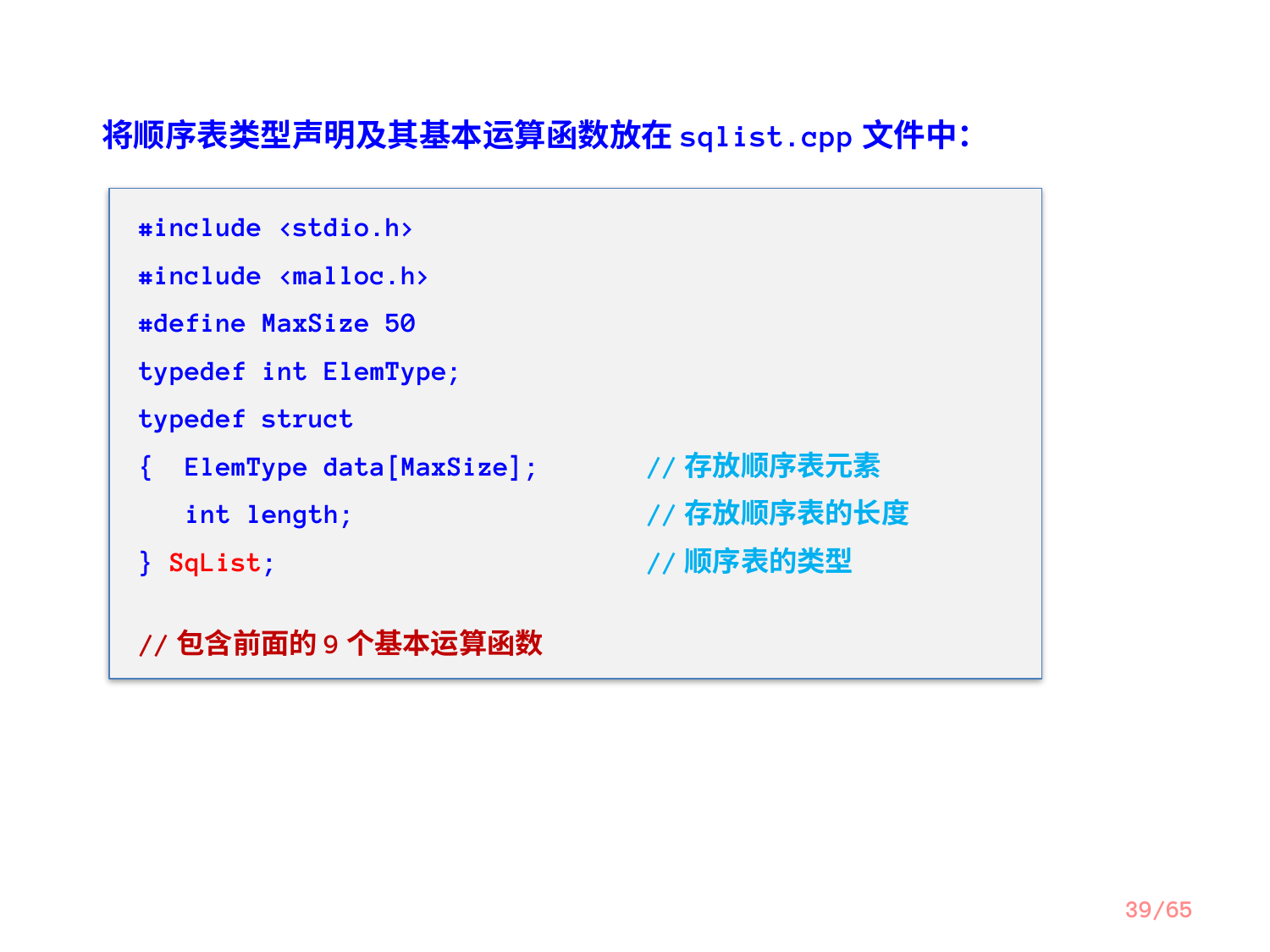

将顺序表类型声明及其基本运算函数放在sqlist.cpp文件中：
#include <stdio.h>
#include <malloc.h>
#define MaxSize 50
typedef int ElemType;
typedef struct
{  ElemType data[MaxSize];	//存放顺序表元素
   int length;			//存放顺序表的长度
} SqList;			//顺序表的类型
//包含前面的9个基本运算函数
39/65